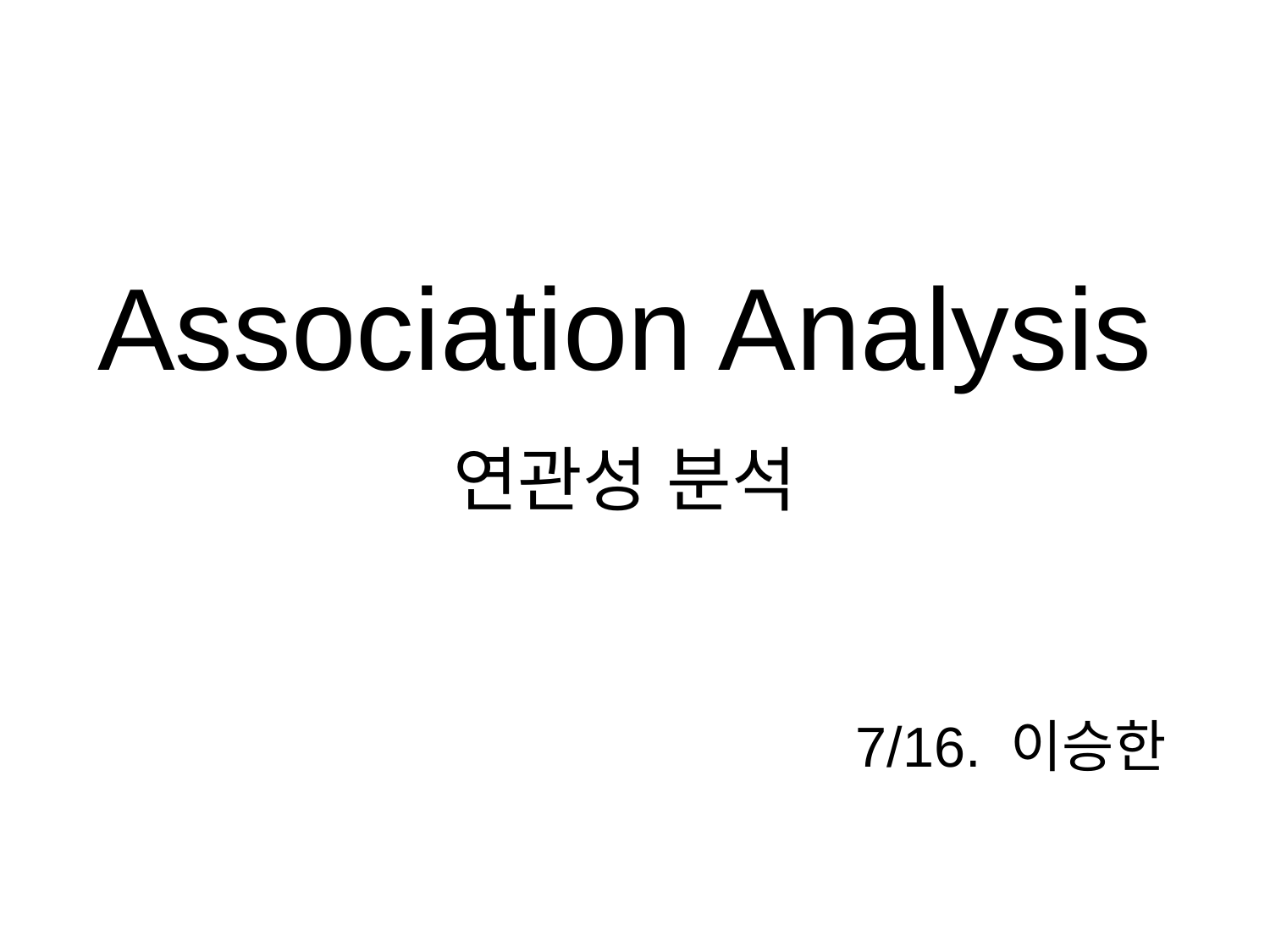

# Association Analysis 연관성 분석
7/16. 이승한